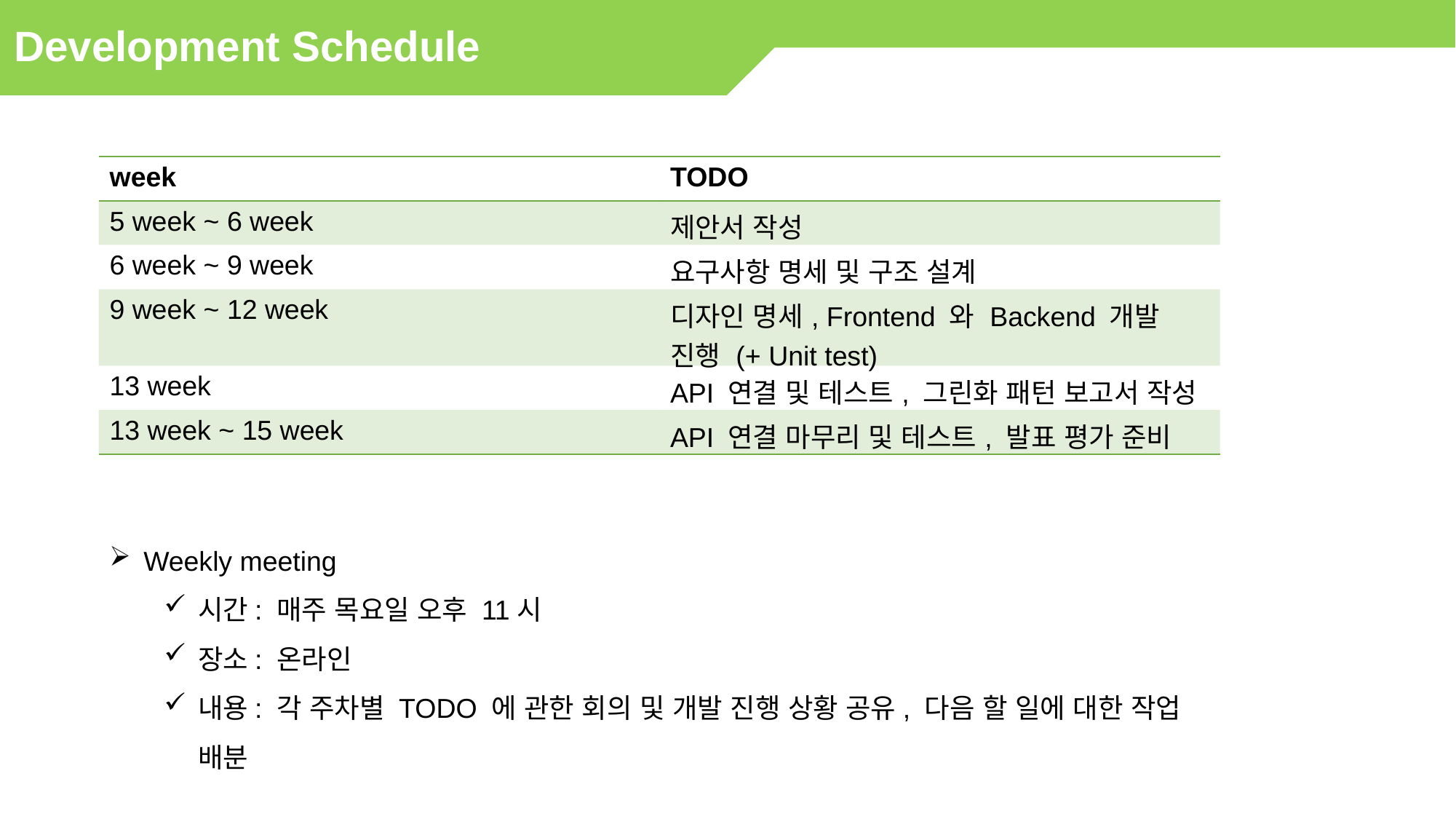

Development Schedule
| week | TODO |
| --- | --- |
| 5 week ~ 6 week | 제안서 작성 |
| 6 week ~ 9 week | 요구사항 명세 및 구조 설계 |
| 9 week ~ 12 week | 디자인 명세, Frontend 와 Backend 개발 진행 (+ Unit test) |
| 13 week | API 연결 및 테스트, 그린화 패턴 보고서 작성 |
| 13 week ~ 15 week | API 연결 마무리 및 테스트, 발표 평가 준비 |
Weekly meeting
시간: 매주 목요일 오후 11시
장소: 온라인
내용: 각 주차별 TODO 에 관한 회의 및 개발 진행 상황 공유, 다음 할 일에 대한 작업 배분